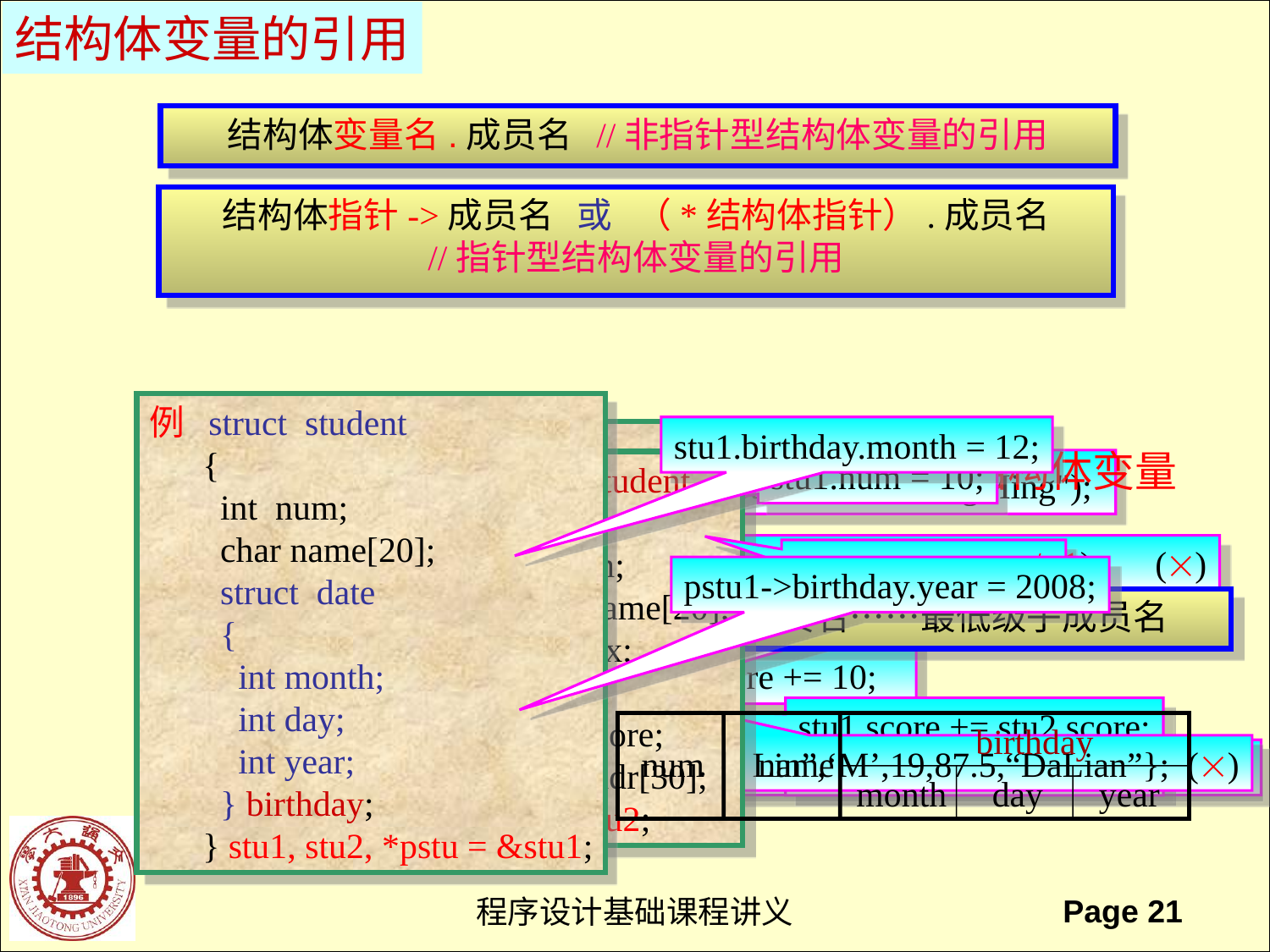

结构体变量的引用
结构体变量名.成员名  //非指针型结构体变量的引用
结构体指针->成员名   或   （*结构体指针）.成员名
//指针型结构体变量的引用
例  struct  student
      {
        int  num;
        char name[20];
        struct  date
        {
          int month;
          int day;
          int year;
        } birthday;
      } stu1, stu2, *pstu = &stu1;
stu1.birthday.month = 12;
pstu1->birthday.year = 2008;

birthday
num
name

month

day

year
例   struct   student
        {
           int num;
           char  name[20];
           char sex;
           int age;
           float score;
           char addr[30];
        } stu1, stu2;
stu1.num = 10;
stu1.score = 85.5;
stu1.score += stu2.score;
 stu1.age++;
例    struct   student
         {
           int num;
           char  name[20];
           char sex;
           int age;
           float score;
           char addr[30];
        } stu, *pstu = &stu;
strcpy (stu.name, "zhangMing");
stu.score = 80;
pstu->score += 10;
printf ("%s %f", stu.name, (*pstu).score);
例    struct   student
         {
           int num;
           char  name[20];
           char sex;
           int age;
           float score;
           char addr[30];
        } stu1, stu2;
if (stu1 == stu2)
      ……..          (×)
例    struct   student
         {
           int num;
           char  name[20];
           char sex;
           int age;
           float score;
           char addr[30];
        } stu1, stu2;
printf(“%d,%s,%c,%d,%f,%s\n”,stu1);      (×)
stu1={101,“Wan Lin”,‘M’,19,87.5,“DaLian”};  (×)
可以将一个结构体变量赋值给另一个结构体变量
例    struct   student
         {
           int num;
           char  name[20];
           char sex;
           int age;
           float score;
           char addr[30];
        } stu1, stu2;
Stu2 = stu1;     (√)
结构体嵌套时逐级引用
结构体变量名.成员名.子成员名……最低级子成员名